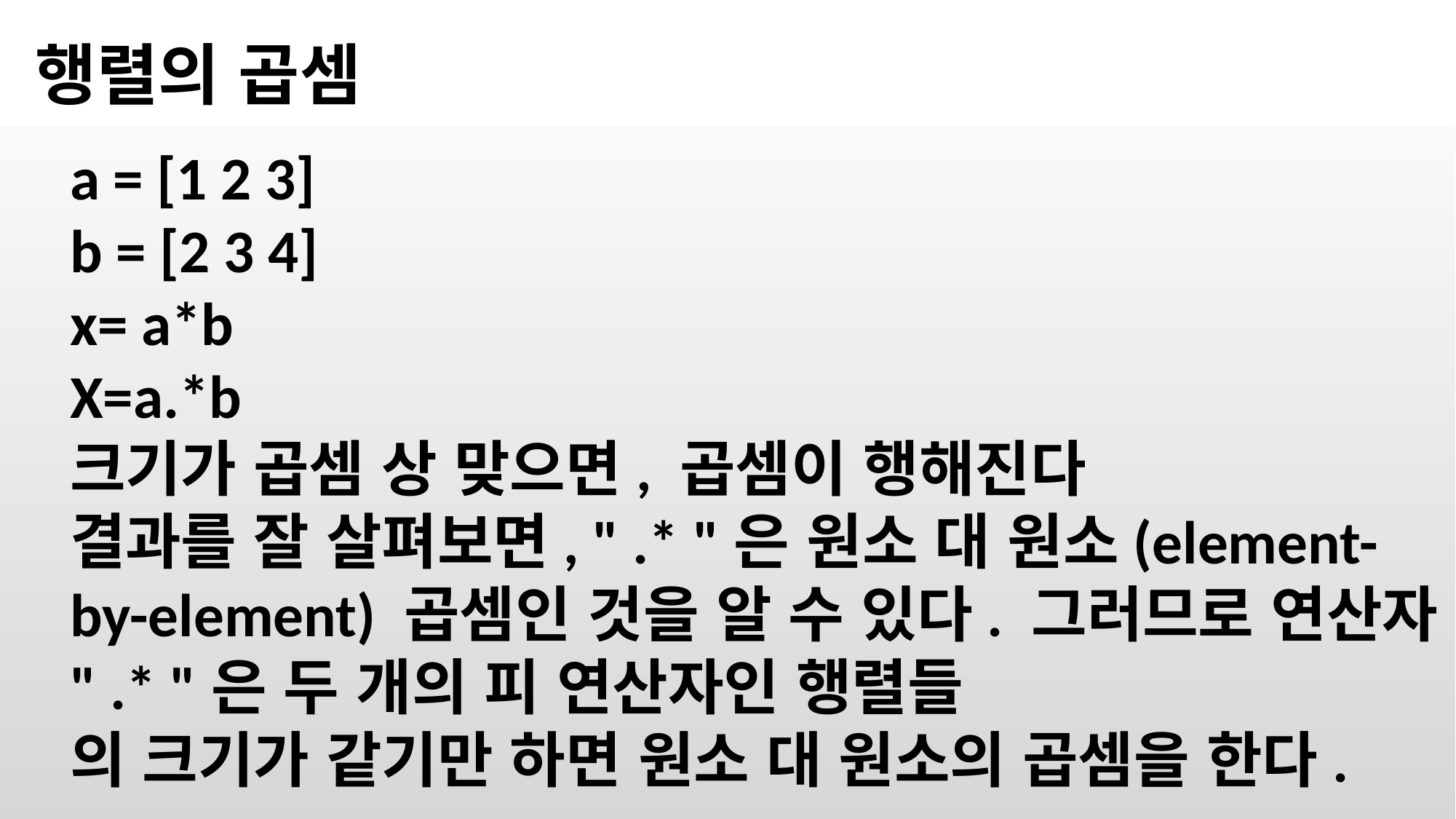

행렬의 곱셈
a = [1 2 3]
b = [2 3 4]
x= a*b
X=a.*b
크기가 곱셈 상 맞으면, 곱셈이 행해진다
결과를 잘 살펴보면, " .* "은 원소 대 원소(element-by-element) 곱셈인 것을 알 수 있다. 그러므로 연산자 " .* "은 두 개의 피 연산자인 행렬들
의 크기가 같기만 하면 원소 대 원소의 곱셈을 한다.